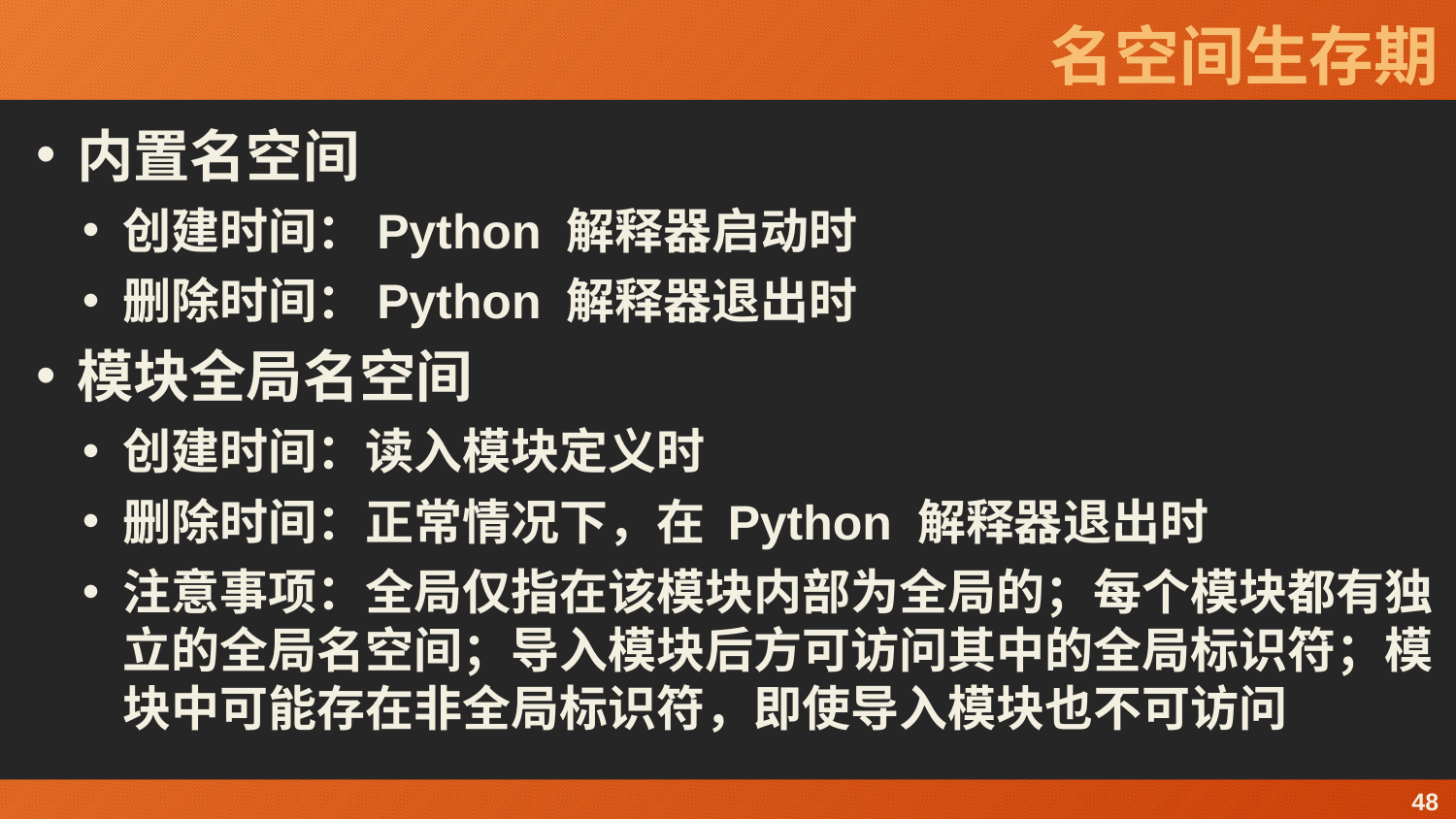

# 名空间生存期
内置名空间
创建时间：Python 解释器启动时
删除时间：Python 解释器退出时
模块全局名空间
创建时间：读入模块定义时
删除时间：正常情况下，在 Python 解释器退出时
注意事项：全局仅指在该模块内部为全局的；每个模块都有独立的全局名空间；导入模块后方可访问其中的全局标识符；模块中可能存在非全局标识符，即使导入模块也不可访问
48